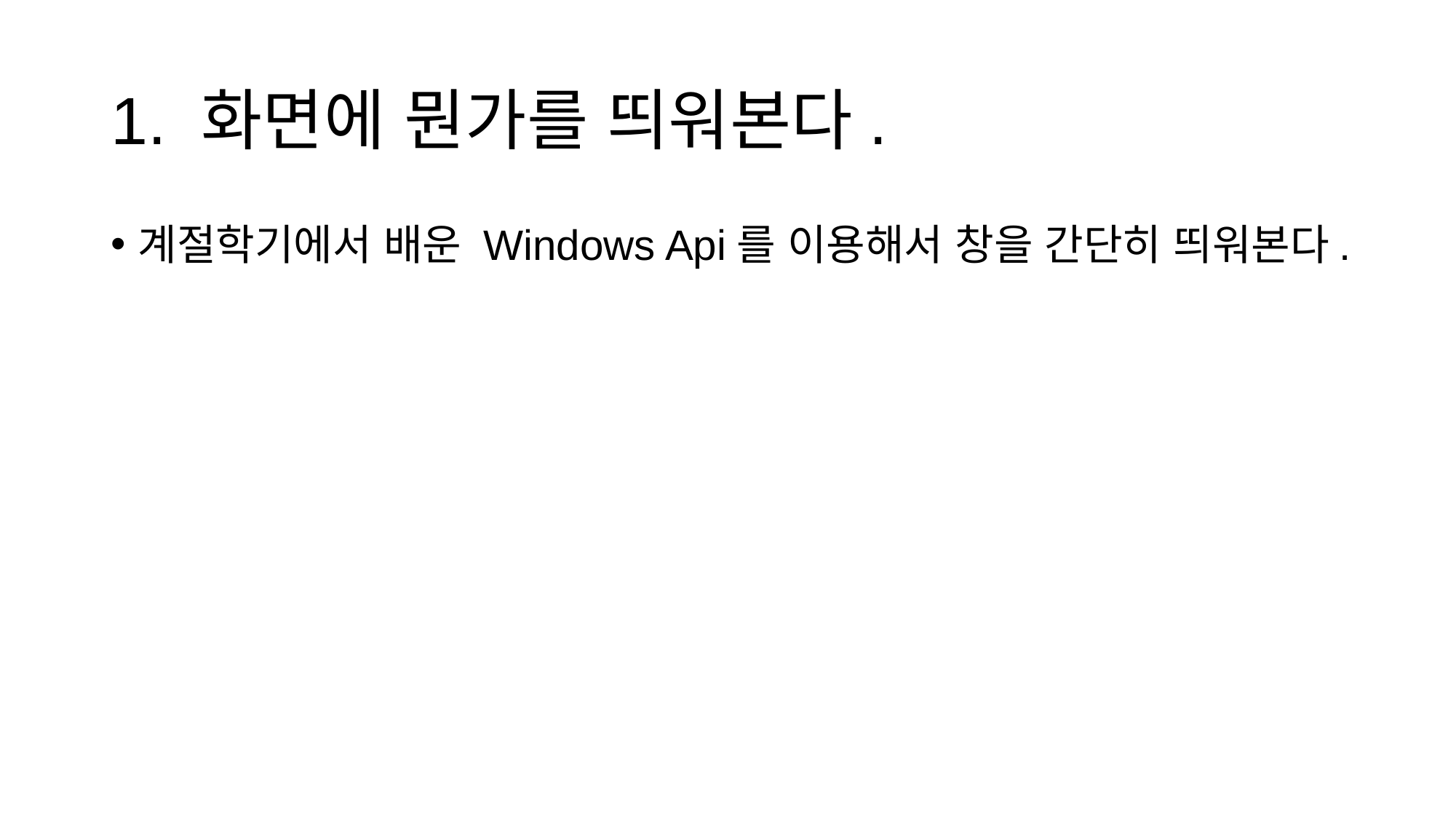

# 1. 화면에 뭔가를 띄워본다.
계절학기에서 배운 Windows Api를 이용해서 창을 간단히 띄워본다.